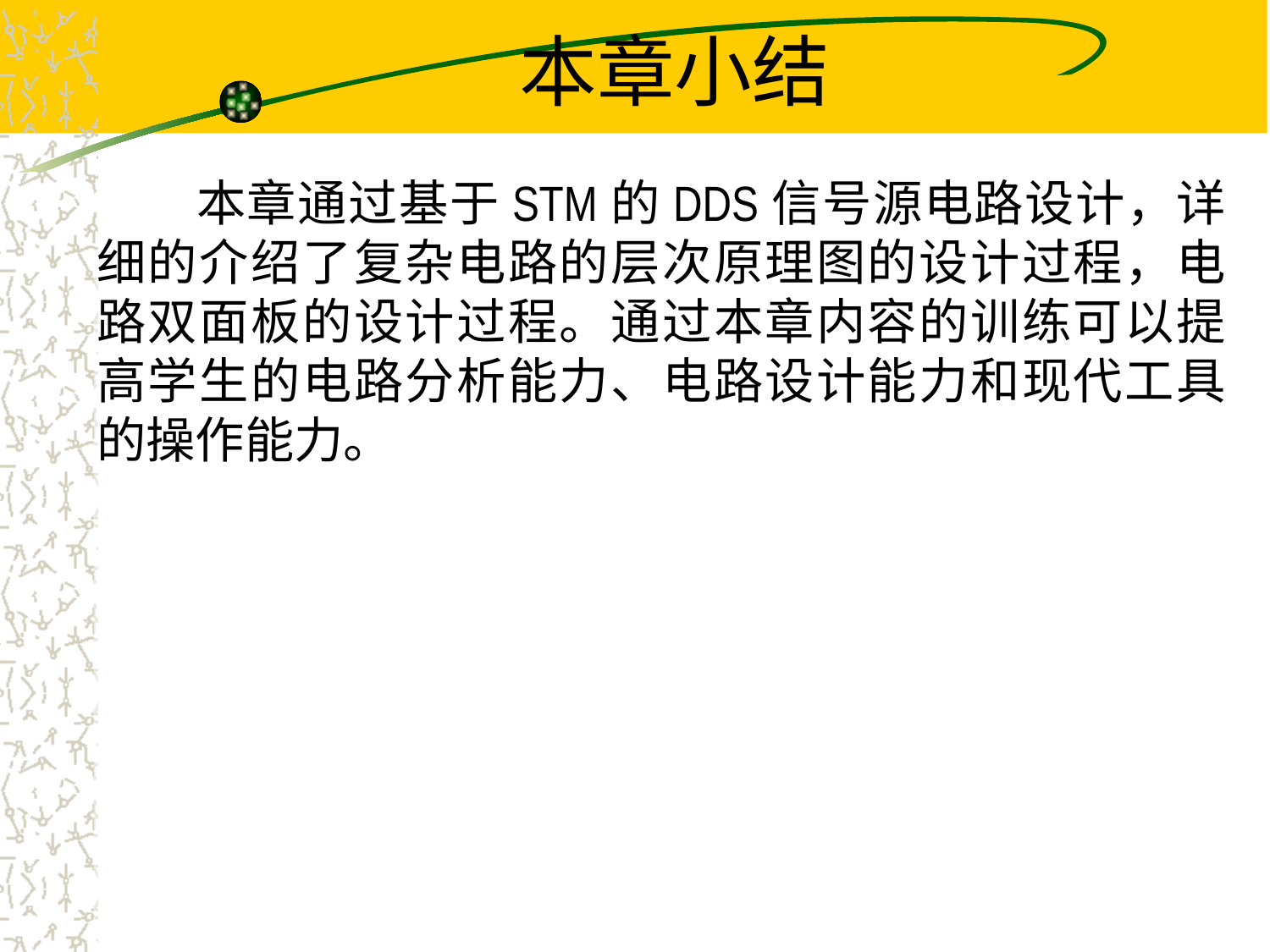

# 本章小结
       本章通过基于STM的DDS信号源电路设计，详细的介绍了复杂电路的层次原理图的设计过程，电路双面板的设计过程。通过本章内容的训练可以提高学生的电路分析能力、电路设计能力和现代工具的操作能力。